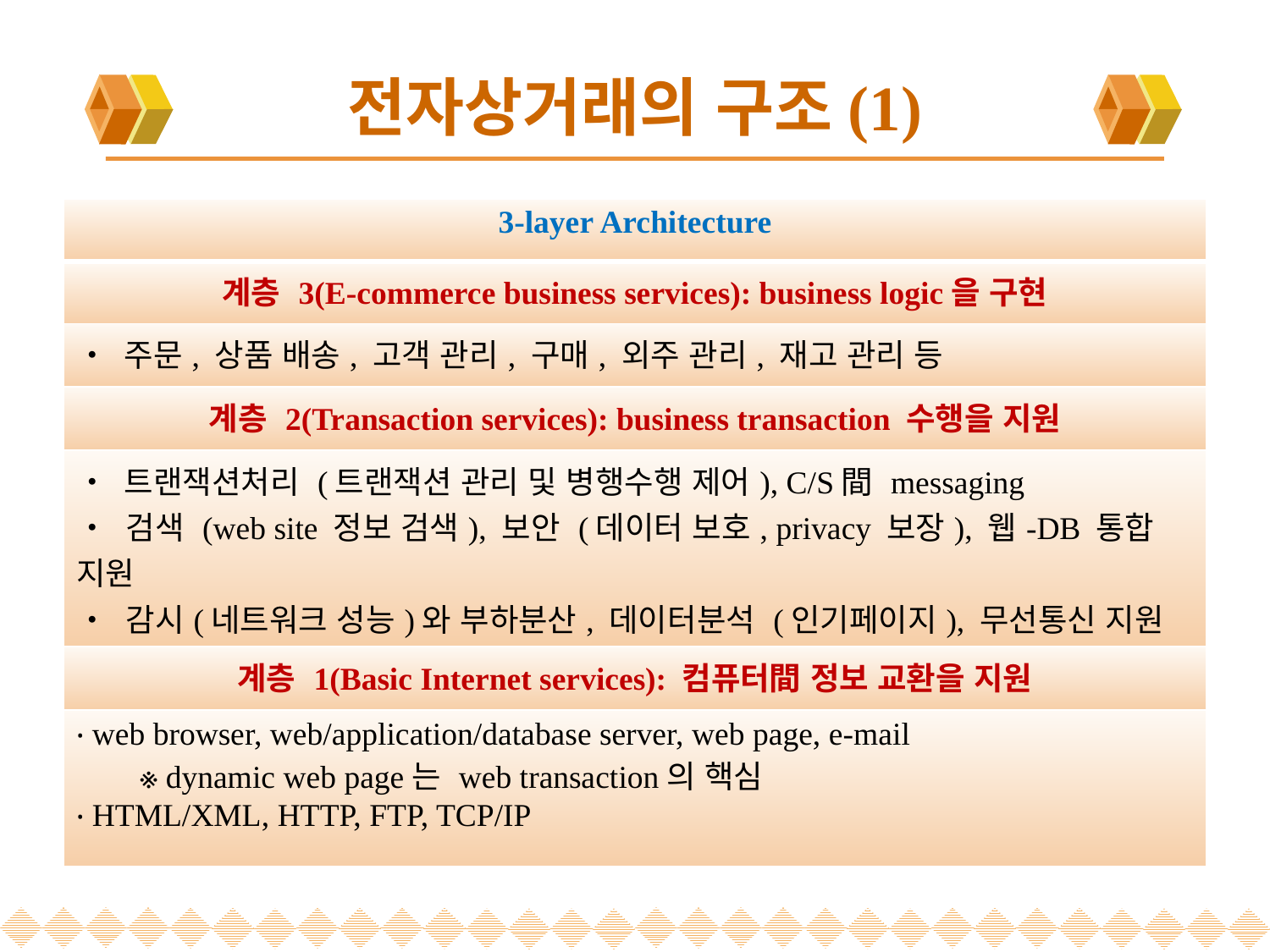

# 전자상거래의 구조(1)
| 3-layer Architecture |
| --- |
| 계층 3(E-commerce business services): business logic을 구현 |
| ‧ 주문, 상품 배송, 고객 관리, 구매, 외주 관리, 재고 관리 등 |
| 계층 2(Transaction services): business transaction 수행을 지원 |
| ‧ 트랜잭션처리 (트랜잭션 관리 및 병행수행 제어), C/S間 messaging ‧ 검색 (web site 정보 검색), 보안 (데이터 보호, privacy 보장), 웹-DB 통합 지원 ‧ 감시(네트워크 성능)와 부하분산, 데이터분석 (인기페이지), 무선통신 지원 |
| 계층 1(Basic Internet services): 컴퓨터間 정보 교환을 지원 |
| ‧ web browser, web/application/database server, web page, e-mail ※ dynamic web page는 web transaction의 핵심 ‧ HTML/XML, HTTP, FTP, TCP/IP |